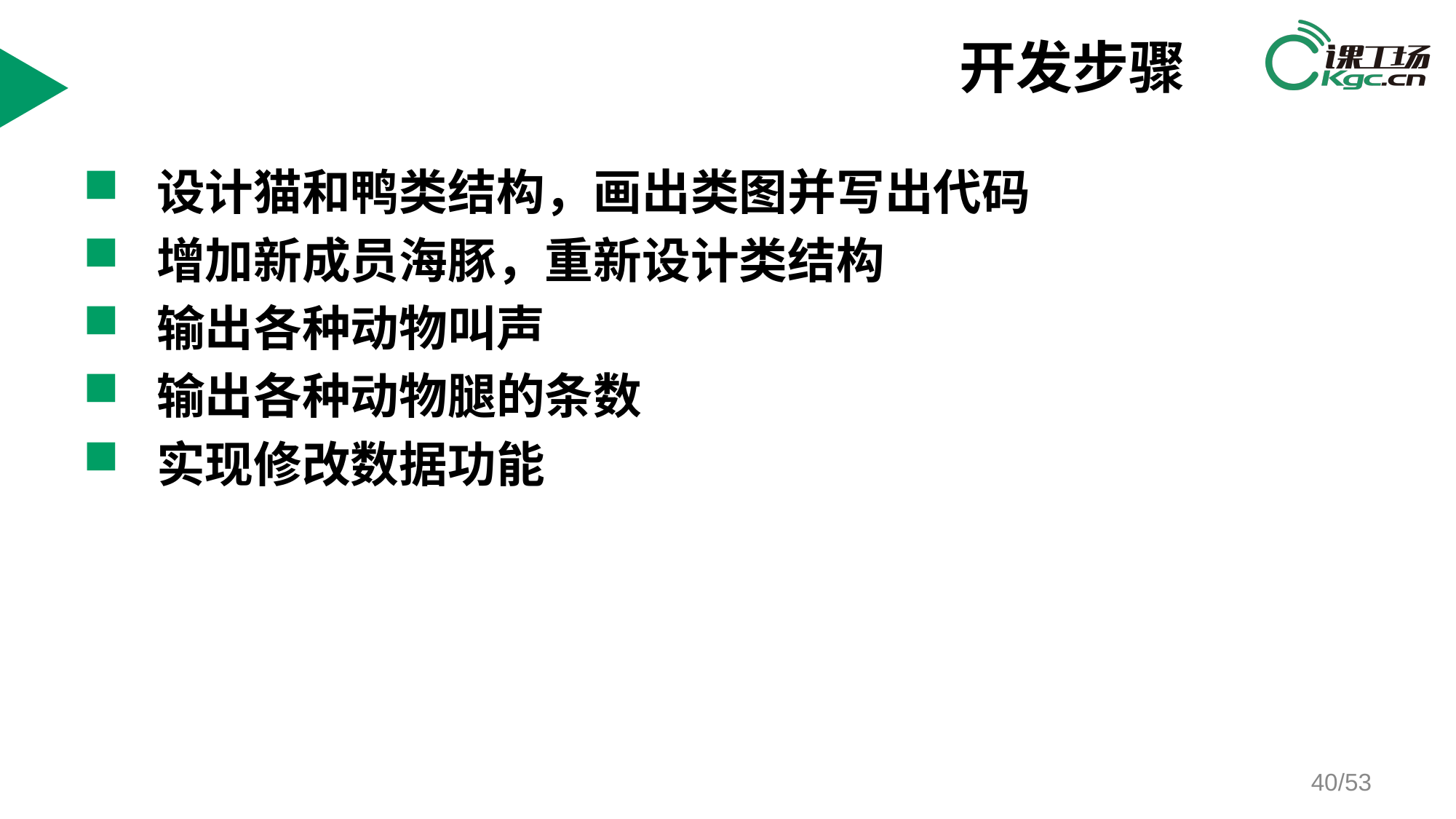

# 开发步骤
设计猫和鸭类结构，画出类图并写出代码
增加新成员海豚，重新设计类结构
输出各种动物叫声
输出各种动物腿的条数
实现修改数据功能
40/53